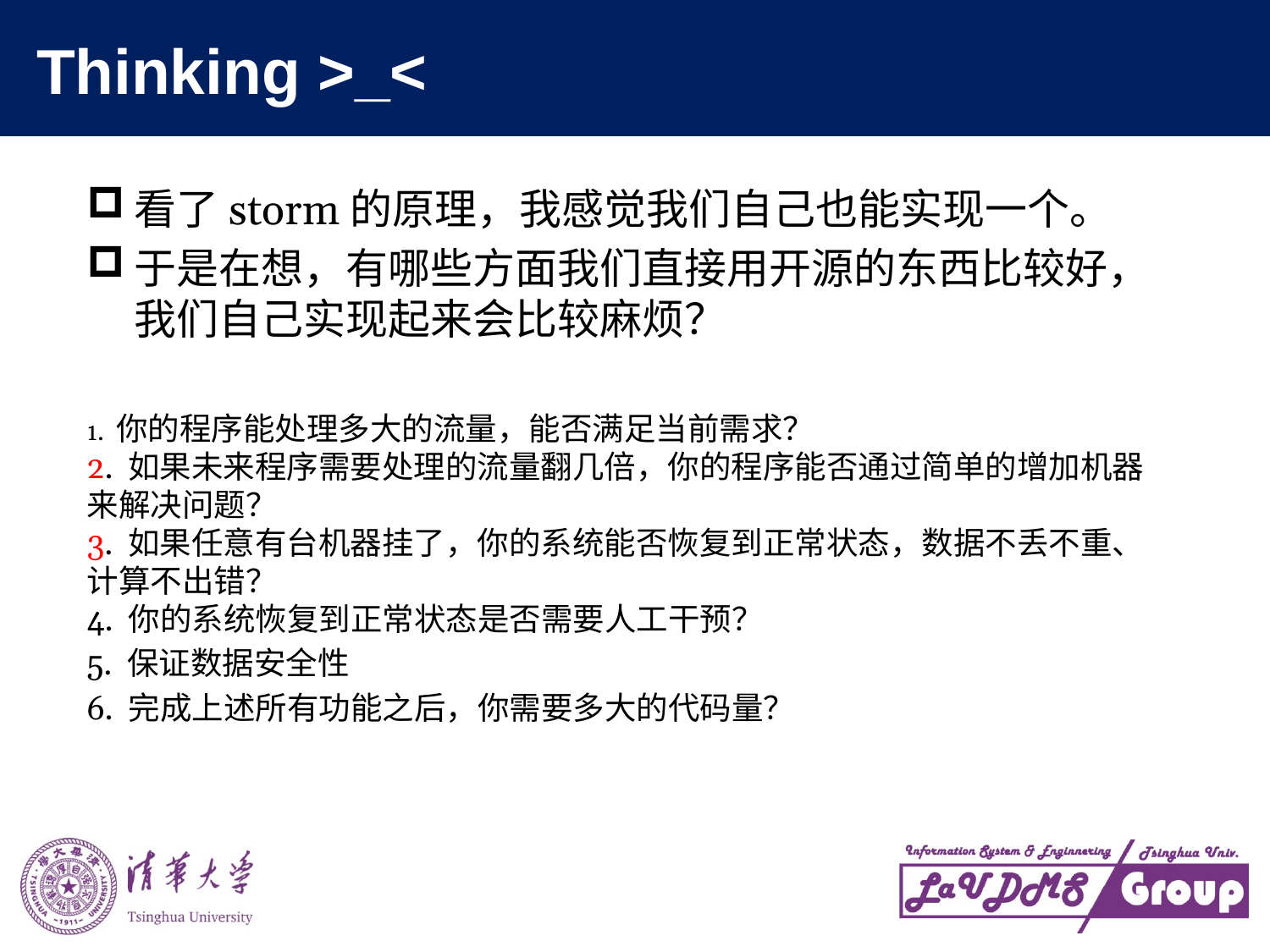

# Thinking >_<
看了storm的原理，我感觉我们自己也能实现一个。
于是在想，有哪些方面我们直接用开源的东西比较好，我们自己实现起来会比较麻烦？
1. 你的程序能处理多大的流量，能否满足当前需求？
2. 如果未来程序需要处理的流量翻几倍，你的程序能否通过简单的增加机器来解决问题？
3. 如果任意有台机器挂了，你的系统能否恢复到正常状态，数据不丢不重、计算不出错？
4. 你的系统恢复到正常状态是否需要人工干预？
5. 保证数据安全性
6. 完成上述所有功能之后，你需要多大的代码量？